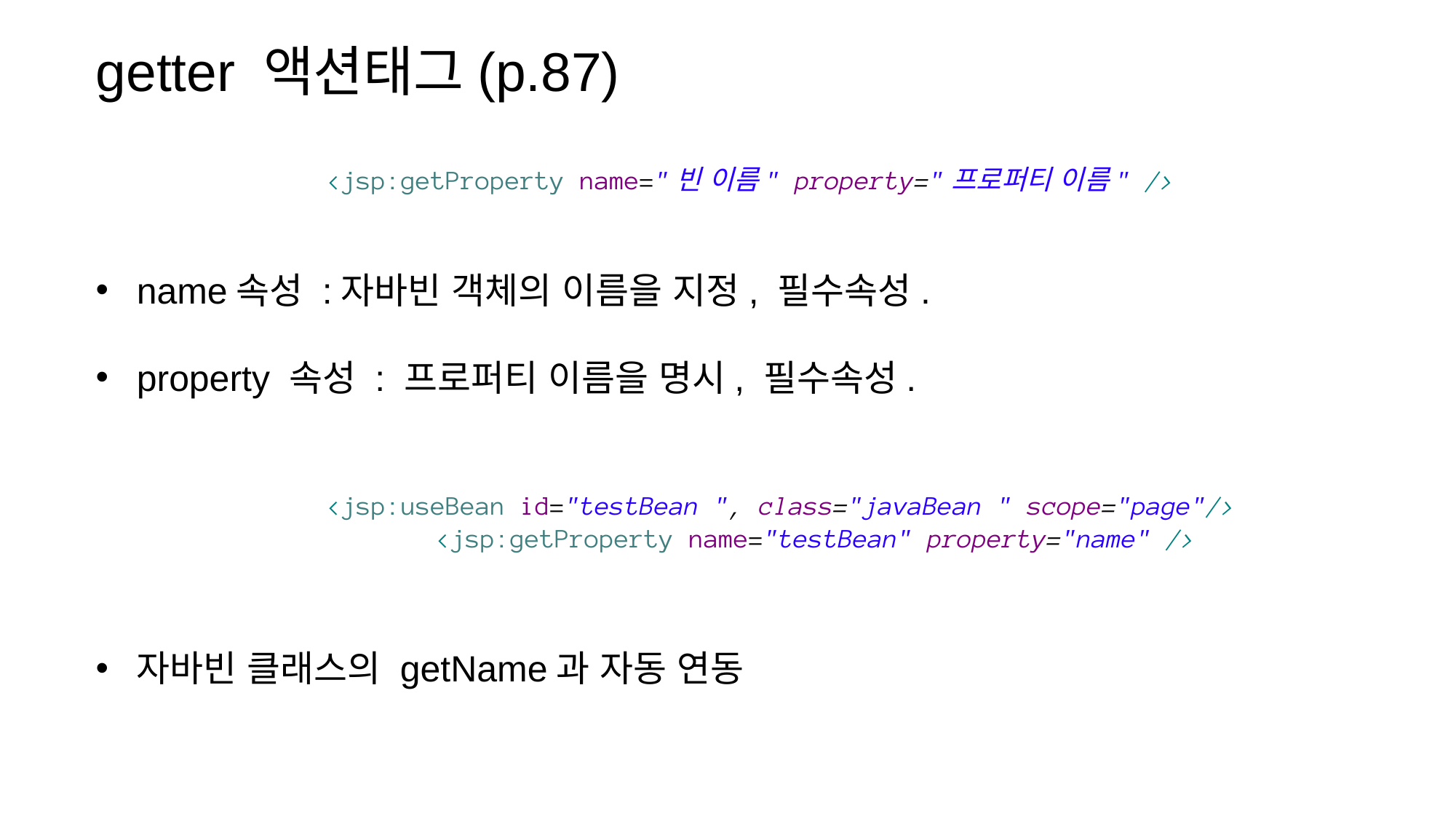

getter 액션태그(p.87)
<jsp:getProperty name="빈 이름" property="프로퍼티 이름" />
name속성 :자바빈 객체의 이름을 지정, 필수속성.

property 속성 : 프로퍼티 이름을 명시, 필수속성.
<jsp:useBean id="testBean ", class="javaBean " scope="page"/>
	<jsp:getProperty name="testBean" property="name" />
자바빈 클래스의 getName과 자동 연동